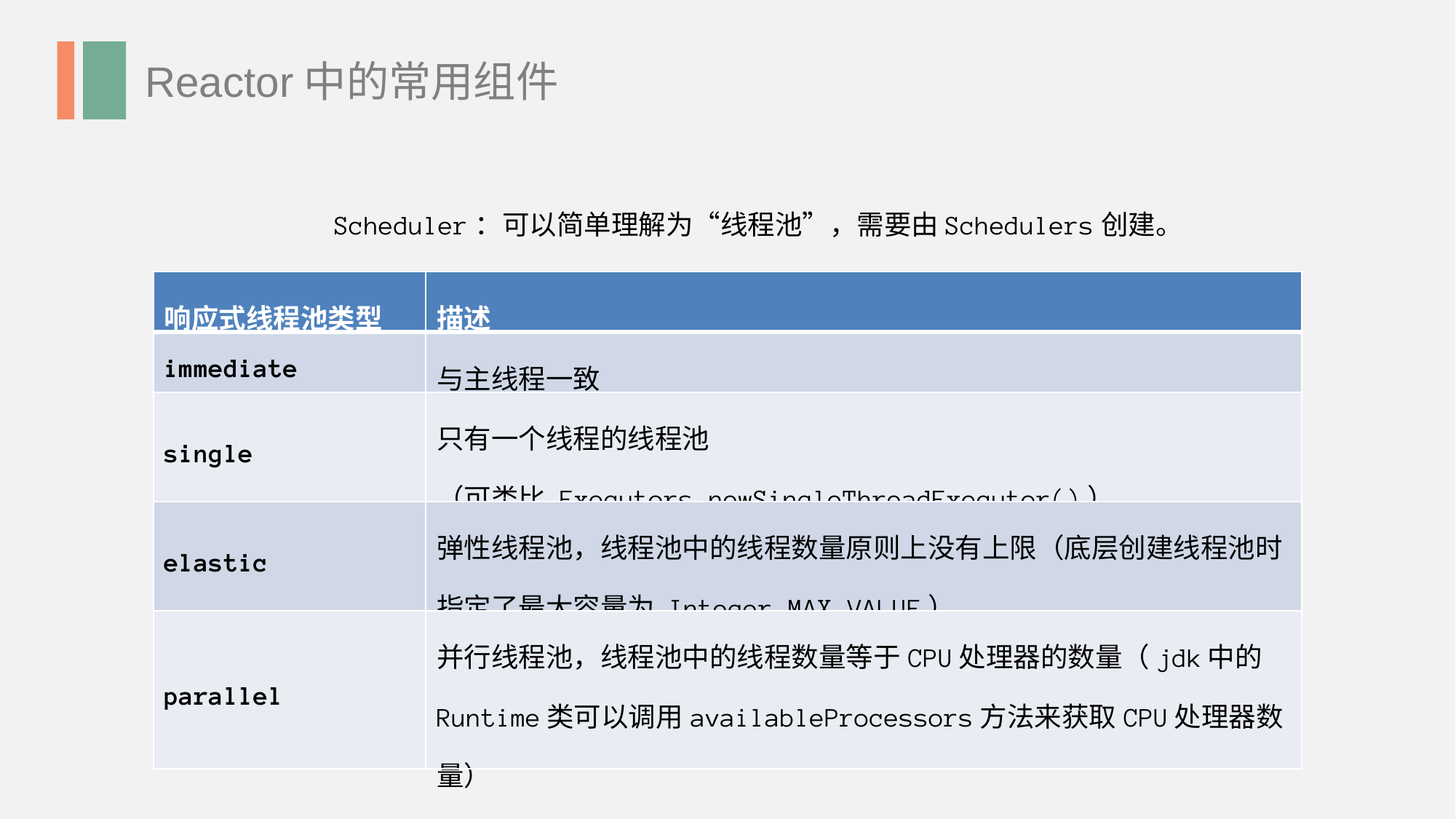

Reactor中的常用组件
Scheduler：可以简单理解为“线程池”，需要由Schedulers创建。
| 响应式线程池类型 | 描述 |
| --- | --- |
| immediate | 与主线程一致 |
| single | 只有一个线程的线程池 （可类比 Executors.newSingleThreadExecutor()） |
| elastic | 弹性线程池，线程池中的线程数量原则上没有上限（底层创建线程池时指定了最大容量为 Integer.MAX\_VALUE） |
| parallel | 并行线程池，线程池中的线程数量等于CPU处理器的数量（jdk中的Runtime类可以调用availableProcessors方法来获取CPU处理器数量） |